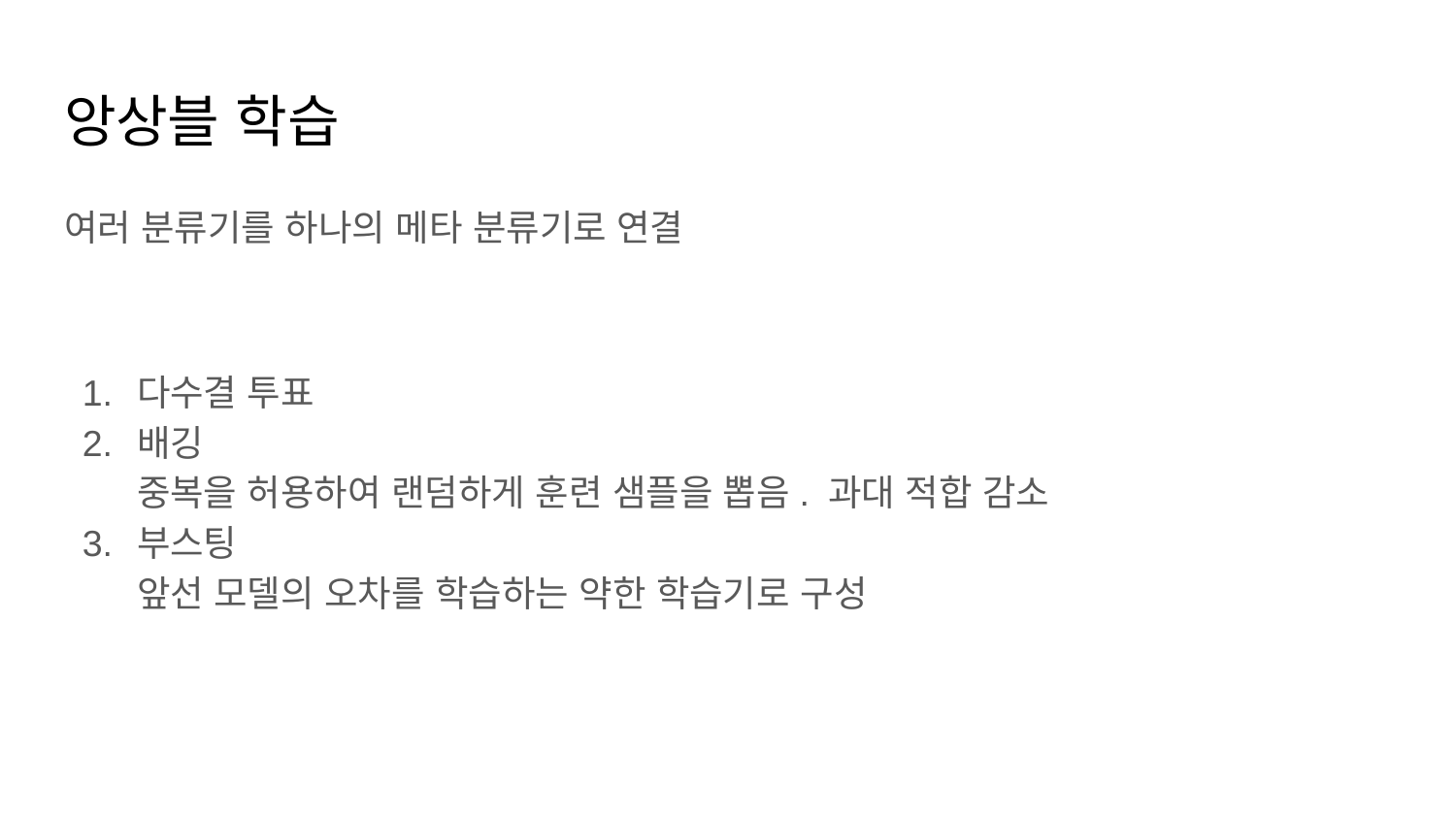

# 앙상블 학습
여러 분류기를 하나의 메타 분류기로 연결

다수결 투표
배깅
중복을 허용하여 랜덤하게 훈련 샘플을 뽑음. 과대 적합 감소
부스팅
앞선 모델의 오차를 학습하는 약한 학습기로 구성